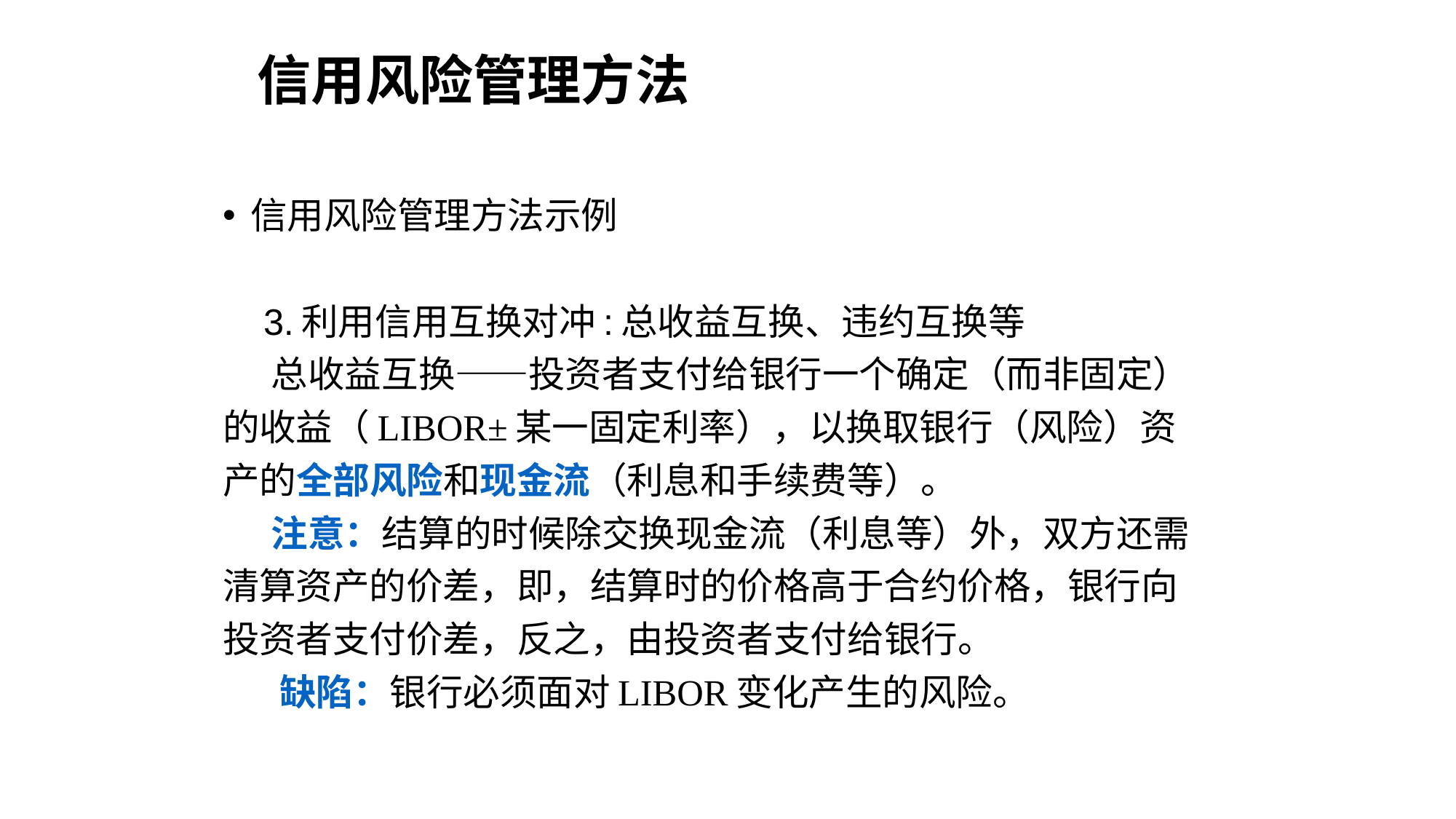

信用风险管理方法

信用风险管理方法示例

    3.利用信用互换对冲:总收益互换、违约互换等
     总收益互换——投资者支付给银行一个确定（而非固定）
的收益（LIBOR±某一固定利率），以换取银行（风险）资
产的全部风险和现金流（利息和手续费等）。
     注意：结算的时候除交换现金流（利息等）外，双方还需
清算资产的价差，即，结算时的价格高于合约价格，银行向
投资者支付价差，反之，由投资者支付给银行。
      缺陷：银行必须面对LIBOR变化产生的风险。